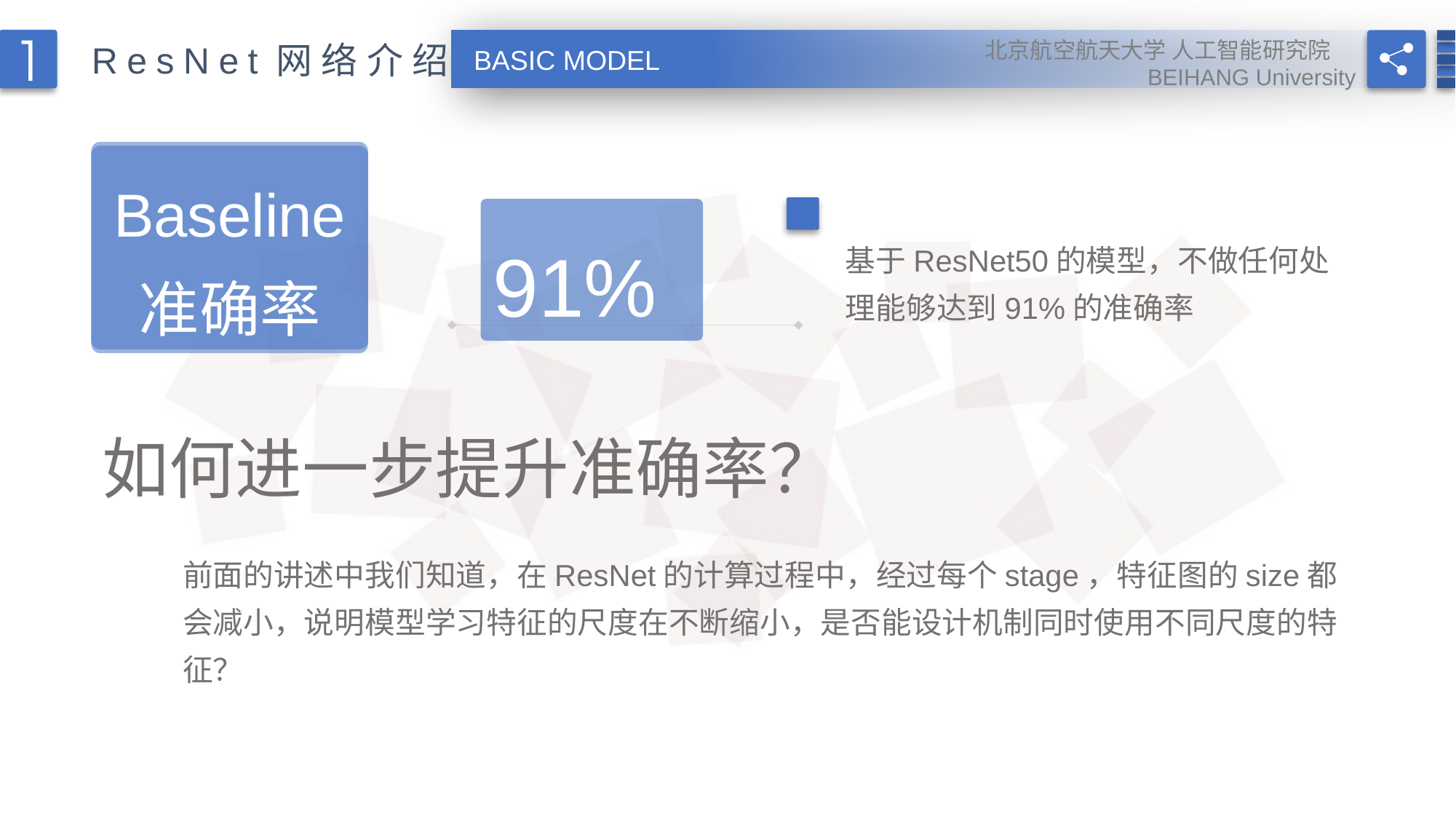

1

北京航空航天大学 人工智能研究院
BEIHANG University

ResNet网络介绍
BASIC MODEL

Baseline
准确率

91%
基于ResNet50的模型，不做任何处理能够达到91%的准确率
如何进一步提升准确率？
前面的讲述中我们知道，在ResNet的计算过程中，经过每个stage，特征图的size都会减小，说明模型学习特征的尺度在不断缩小，是否能设计机制同时使用不同尺度的特征？